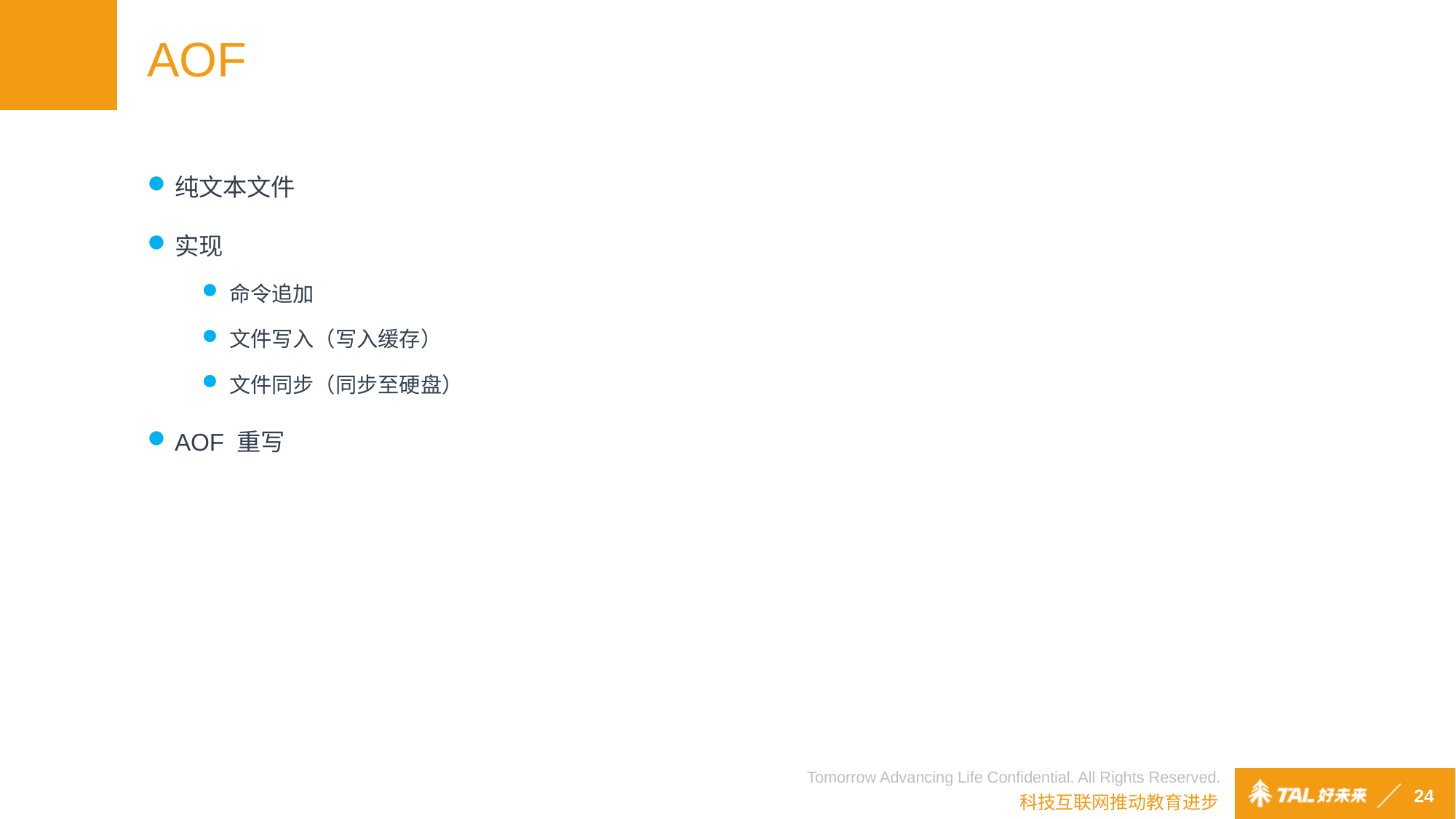

# AOF
纯文本文件
实现
命令追加
文件写入（写入缓存）
文件同步（同步至硬盘）
AOF 重写
24